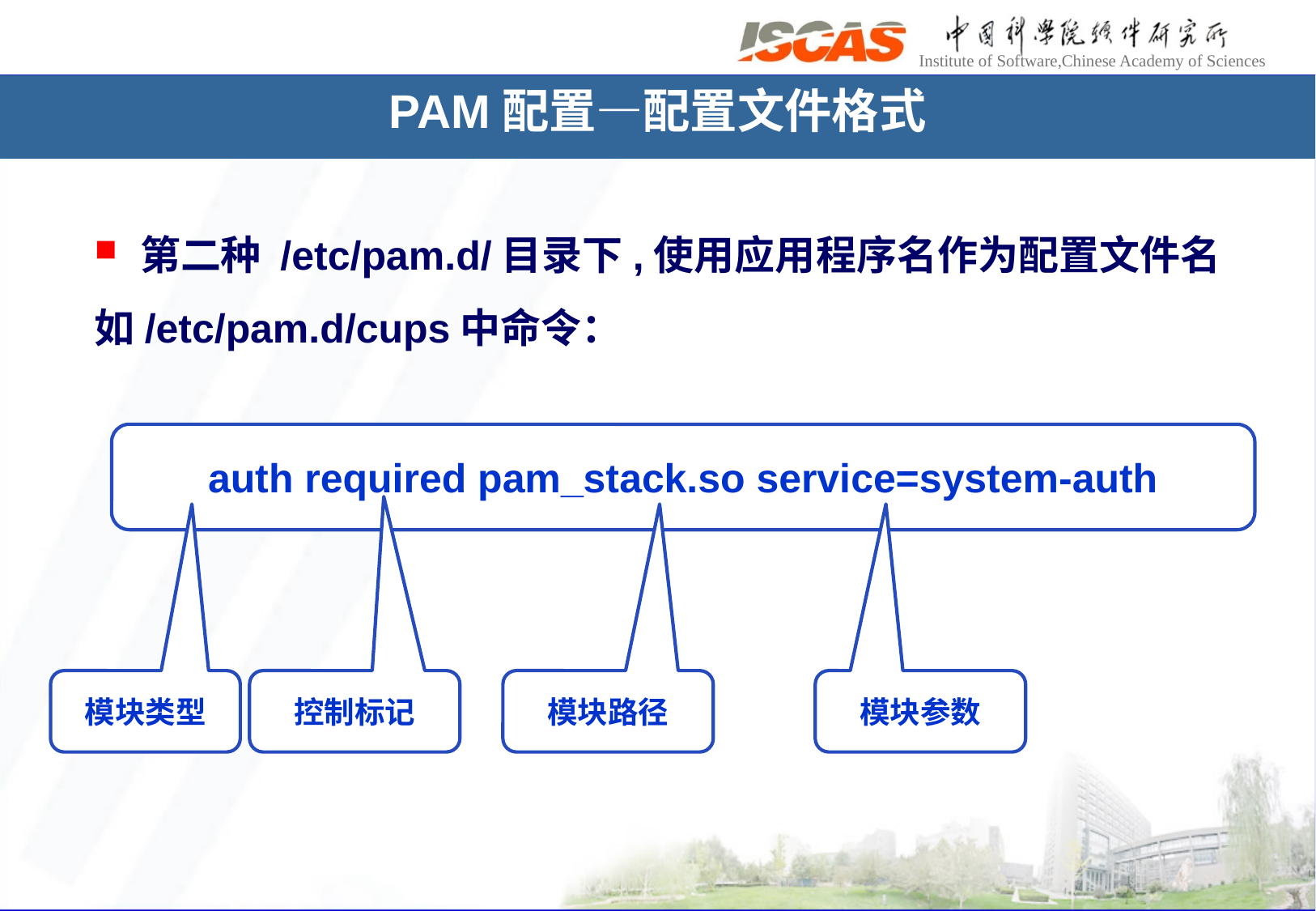

# PAM配置—配置文件格式
第二种 /etc/pam.d/目录下,使用应用程序名作为配置文件名
如/etc/pam.d/cups中命令：
auth required pam_stack.so service=system-auth
模块类型
控制标记
模块路径
模块参数